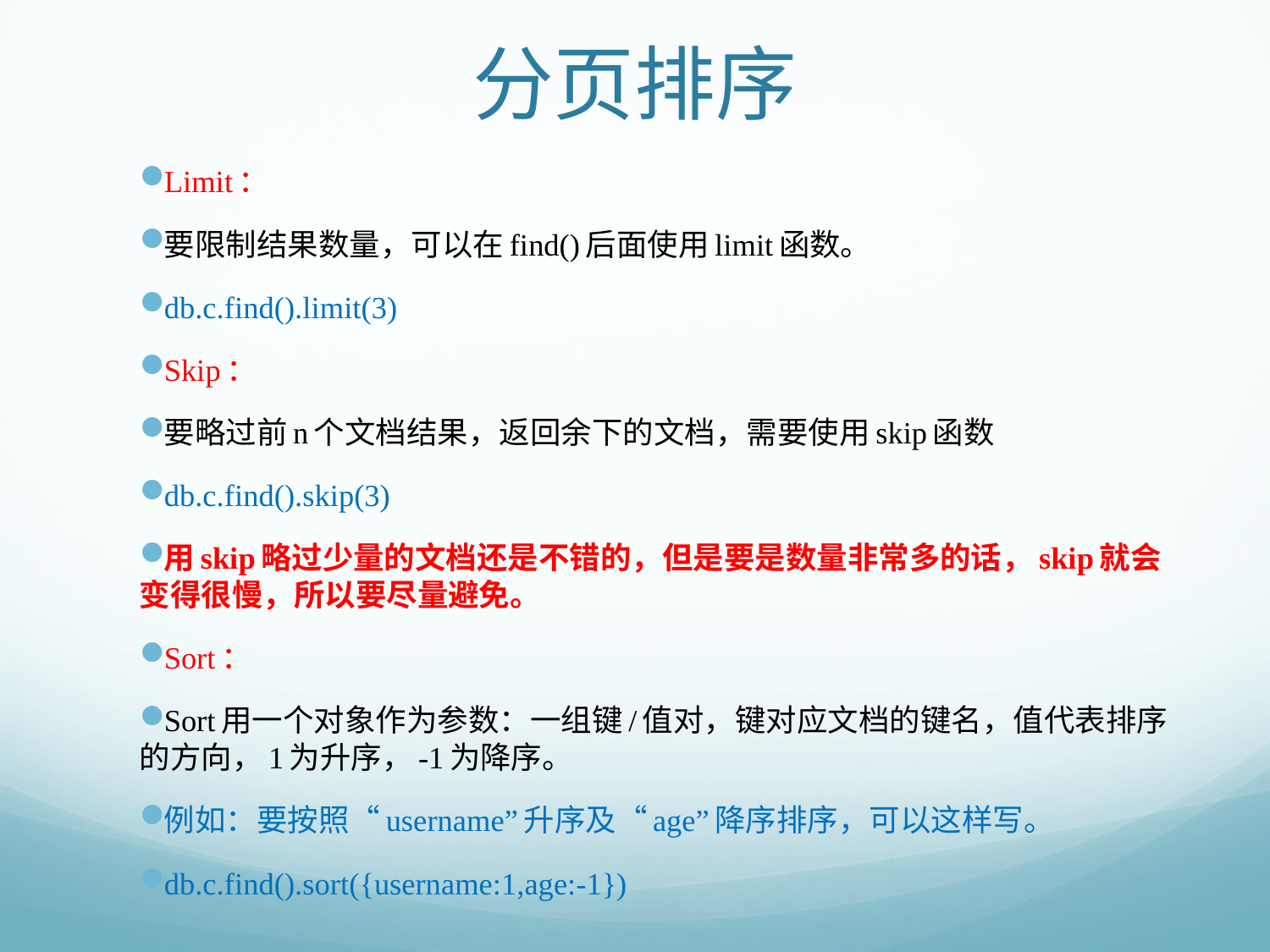

# 分页排序
Limit：
要限制结果数量，可以在find()后面使用limit函数。
db.c.find().limit(3)
Skip：
要略过前n个文档结果，返回余下的文档，需要使用skip函数
db.c.find().skip(3)
用skip略过少量的文档还是不错的，但是要是数量非常多的话，skip就会变得很慢，所以要尽量避免。
Sort：
Sort用一个对象作为参数：一组键/值对，键对应文档的键名，值代表排序的方向，1为升序，-1为降序。
例如：要按照“username”升序及“age”降序排序，可以这样写。
db.c.find().sort({username:1,age:-1})